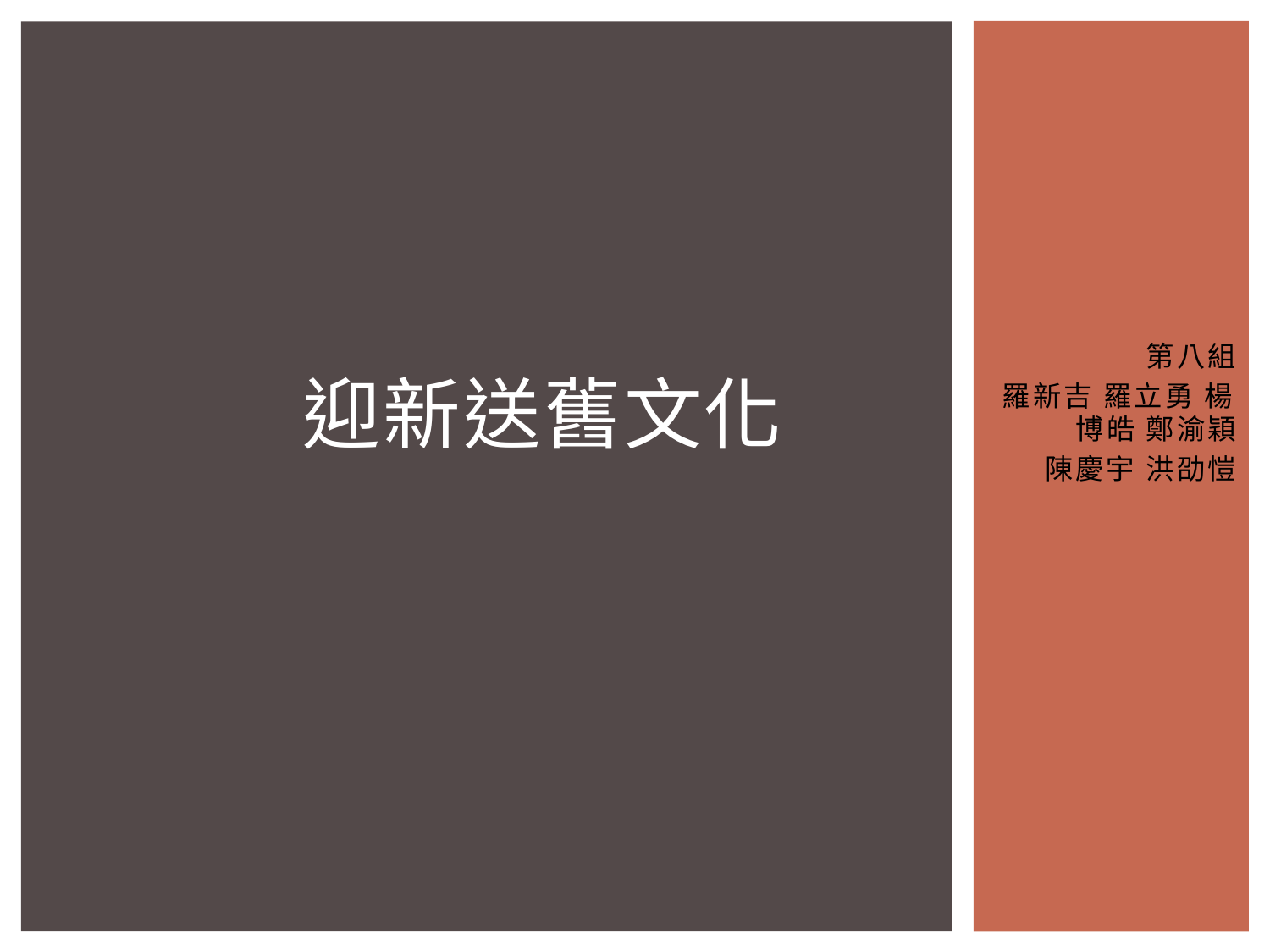

# 迎新送舊文化
第八組
 羅新吉 羅立勇 楊博皓 鄭渝穎
陳慶宇 洪劭愷